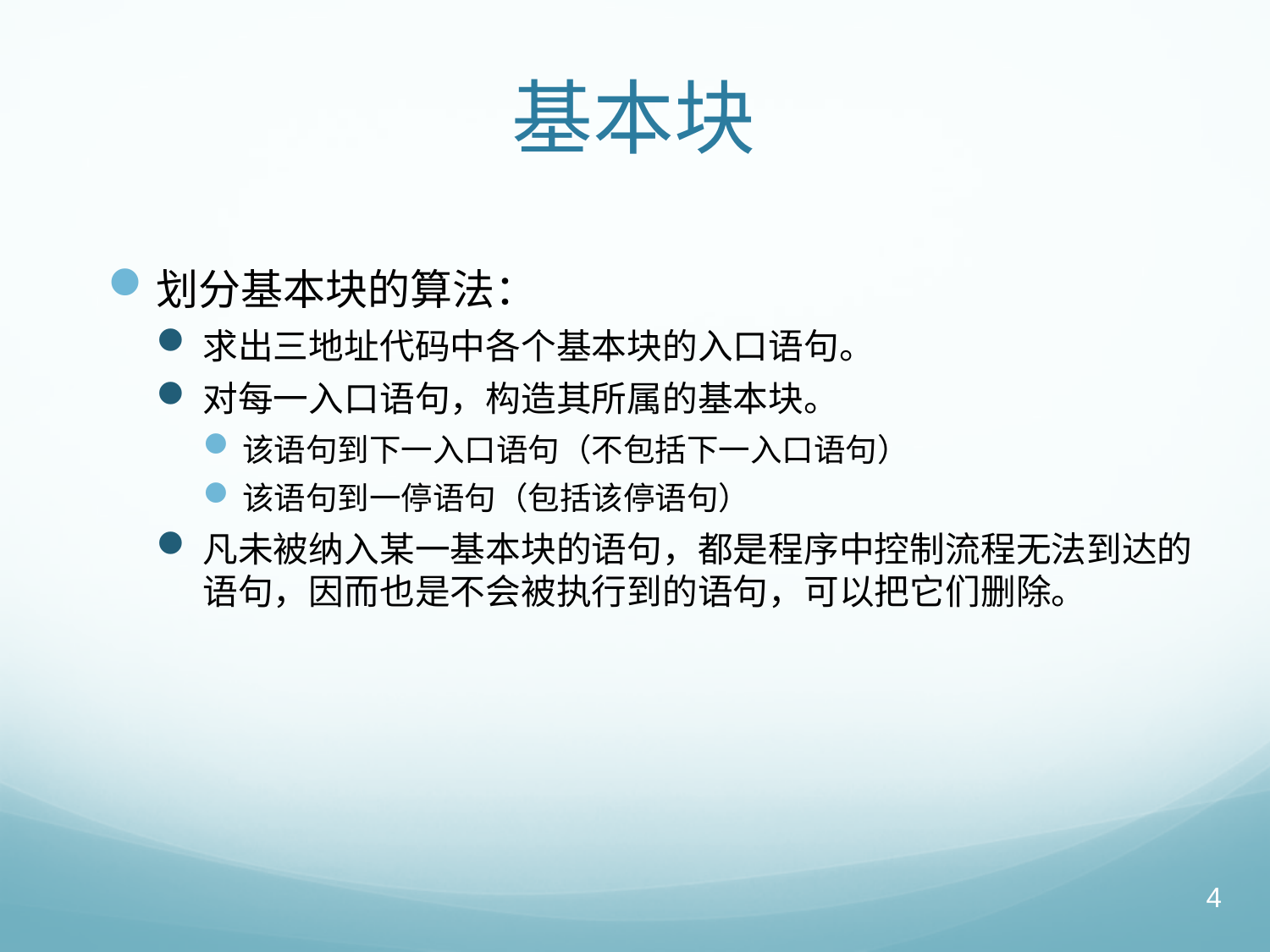

# 基本块
划分基本块的算法：
求出三地址代码中各个基本块的入口语句。
对每一入口语句，构造其所属的基本块。
该语句到下一入口语句（不包括下一入口语句）
该语句到一停语句（包括该停语句）
凡未被纳入某一基本块的语句，都是程序中控制流程无法到达的语句，因而也是不会被执行到的语句，可以把它们删除。
4